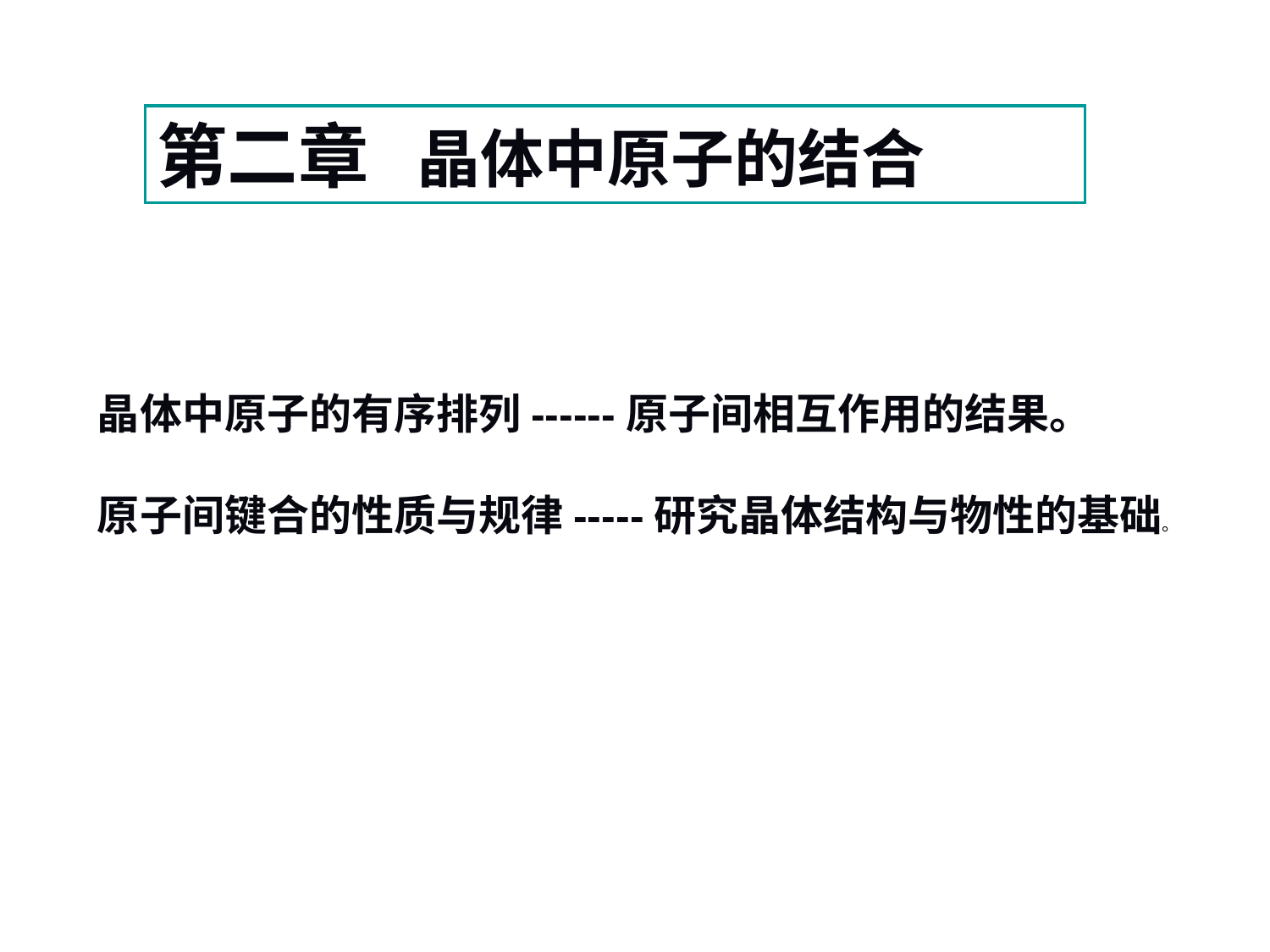

第二章   晶体中原子的结合
晶体中原子的有序排列------原子间相互作用的结果。

原子间键合的性质与规律-----研究晶体结构与物性的基础。